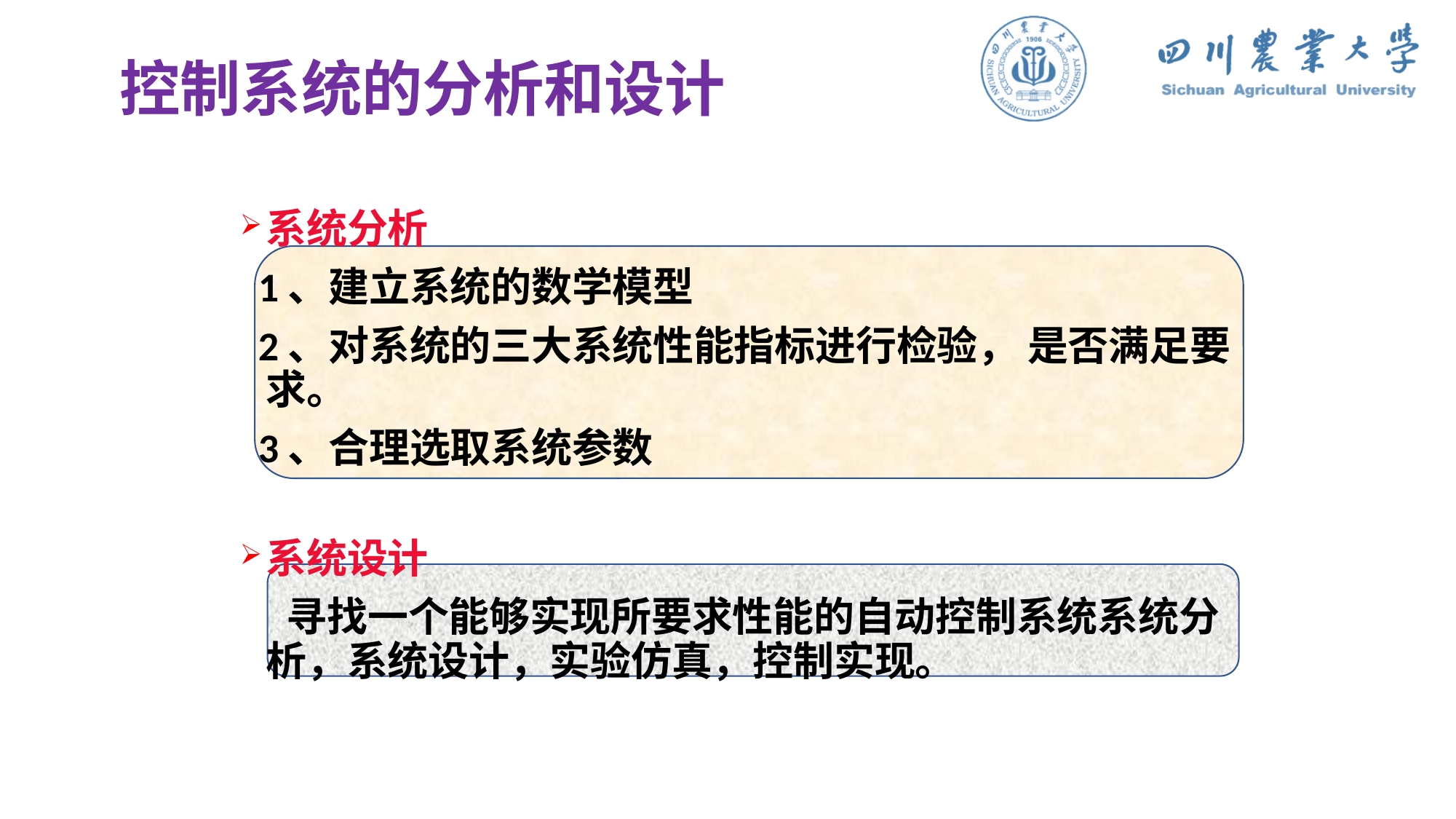

# 控制系统的分析和设计
系统分析
  1、建立系统的数学模型
  2、对系统的三大系统性能指标进行检验， 是否满足要求。
  3、合理选取系统参数

系统设计
    寻找一个能够实现所要求性能的自动控制系统系统分析，系统设计，实验仿真，控制实现。